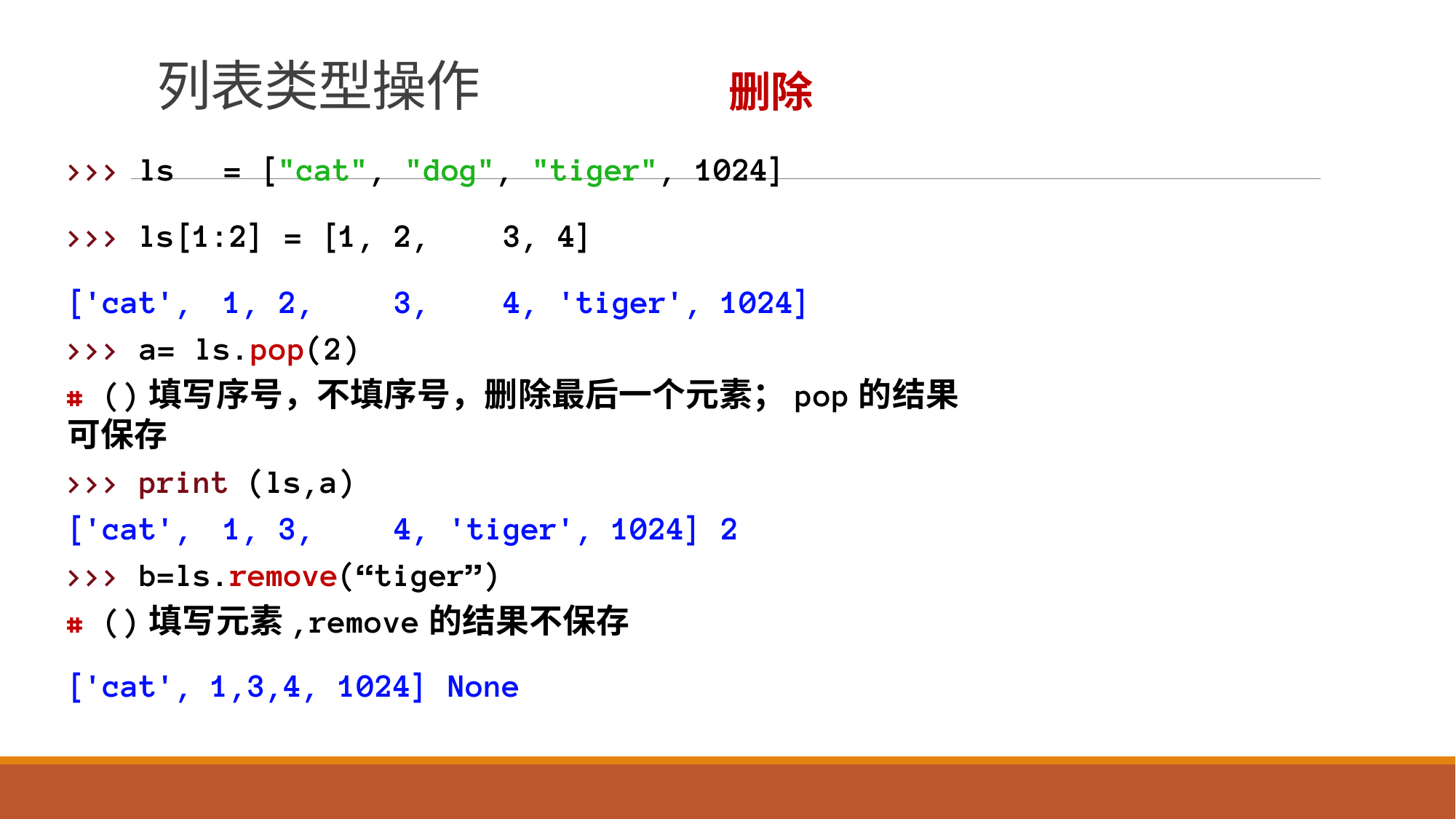

# 列表类型操作
删除
>>> ls	= ["cat", "dog", "tiger", 1024]
>>> ls[1:2] = [1,	2,	3, 4]
['cat',	1, 2,	3,	4, 'tiger',	1024]
>>> a= ls.pop(2)
# ()填写序号，不填序号，删除最后一个元素；pop的结果可保存
>>> print (ls,a)
['cat',	1, 3,	4, 'tiger',	1024] 2
>>> b=ls.remove(“tiger”)
# ()填写元素,remove的结果不保存
['cat', 1,3,4, 1024] None